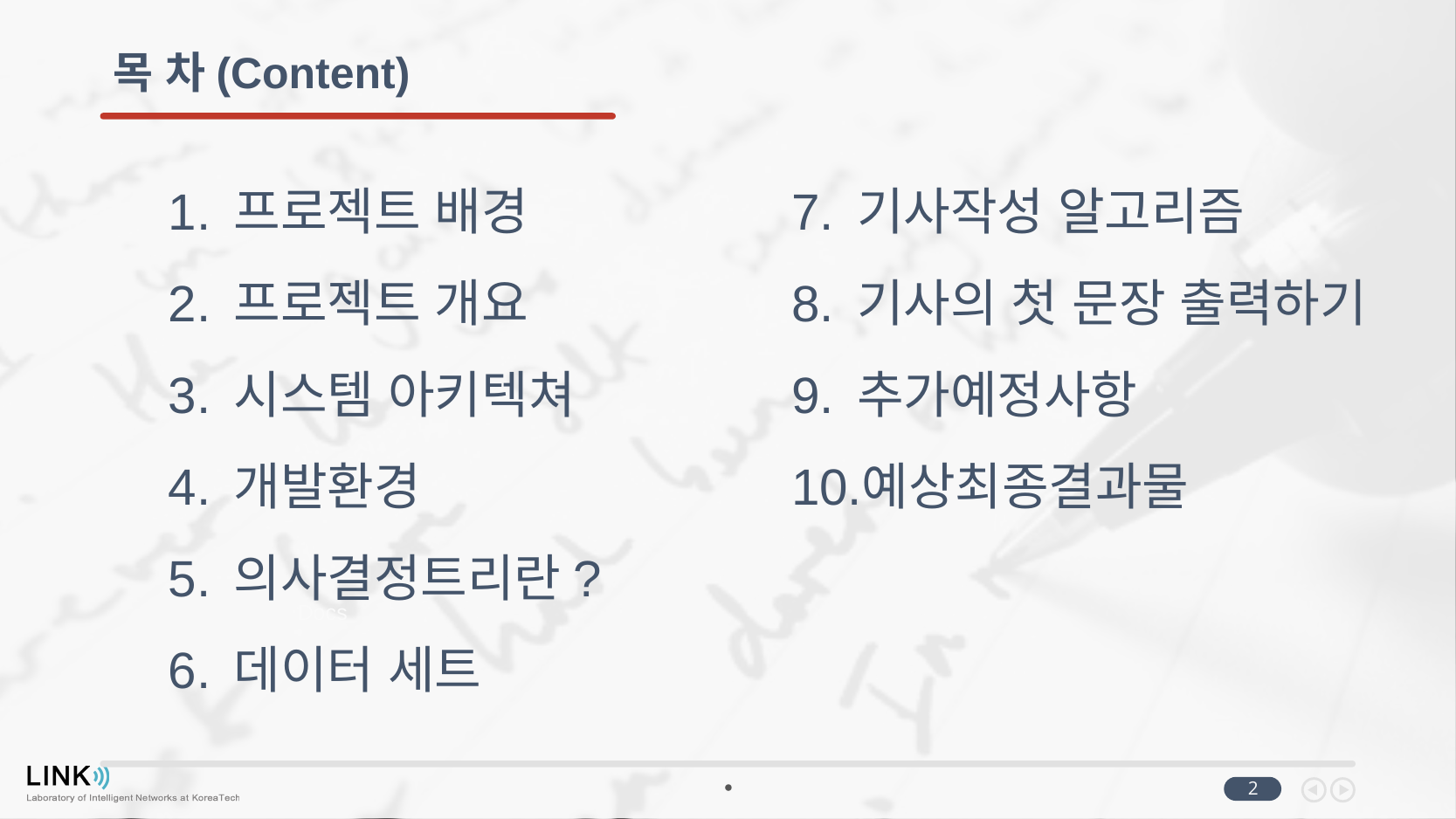

# 목 차(Content)
프로젝트 배경
프로젝트 개요
시스템 아키텍쳐
개발환경
의사결정트리란?
데이터 세트

기사작성 알고리즘
기사의 첫 문장 출력하기
추가예정사항
예상최종결과물
Docs
2